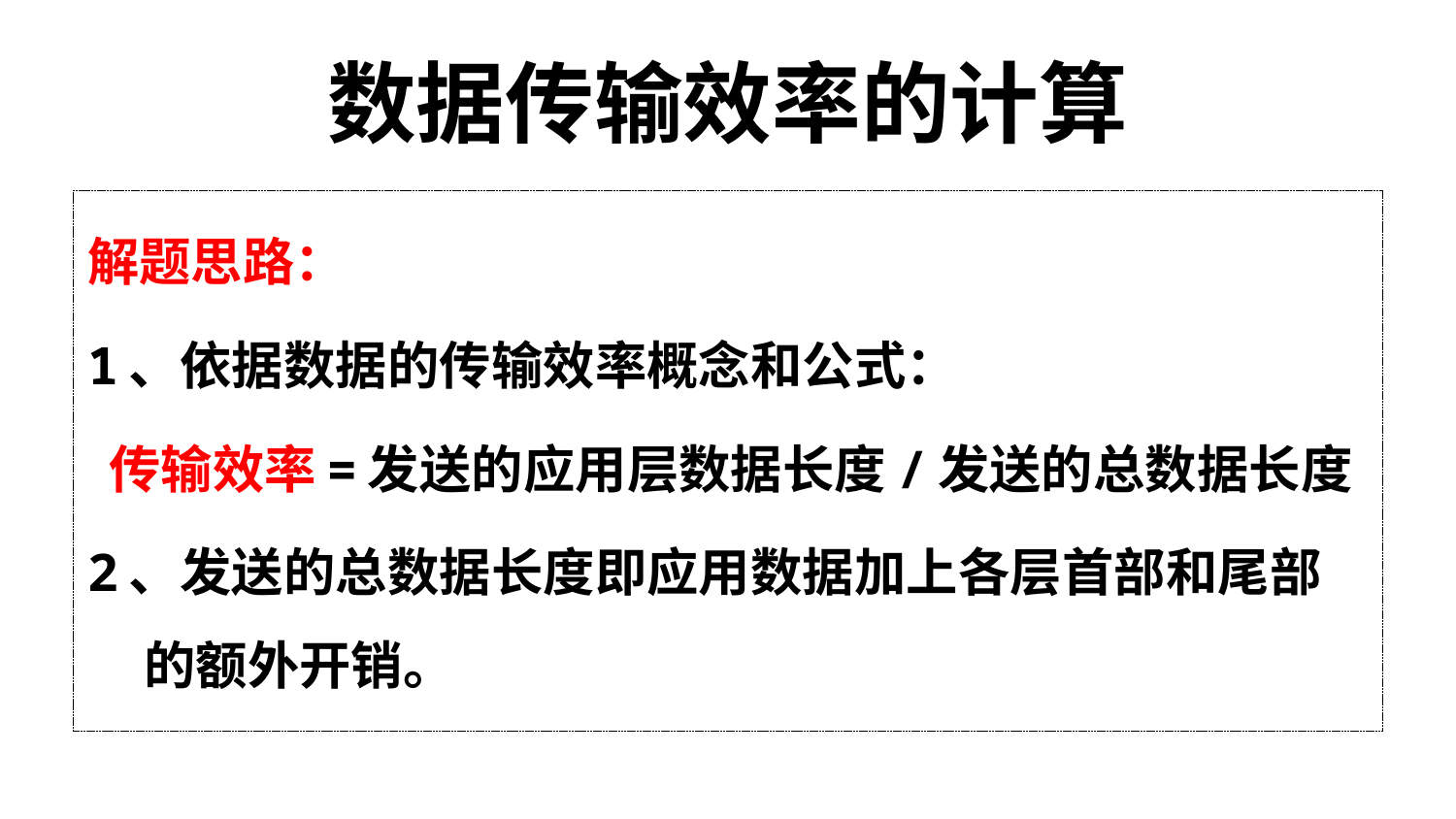

# 数据传输效率的计算
解题思路：
1、依据数据的传输效率概念和公式：
 传输效率=发送的应用层数据长度/发送的总数据长度
2、发送的总数据长度即应用数据加上各层首部和尾部的额外开销。